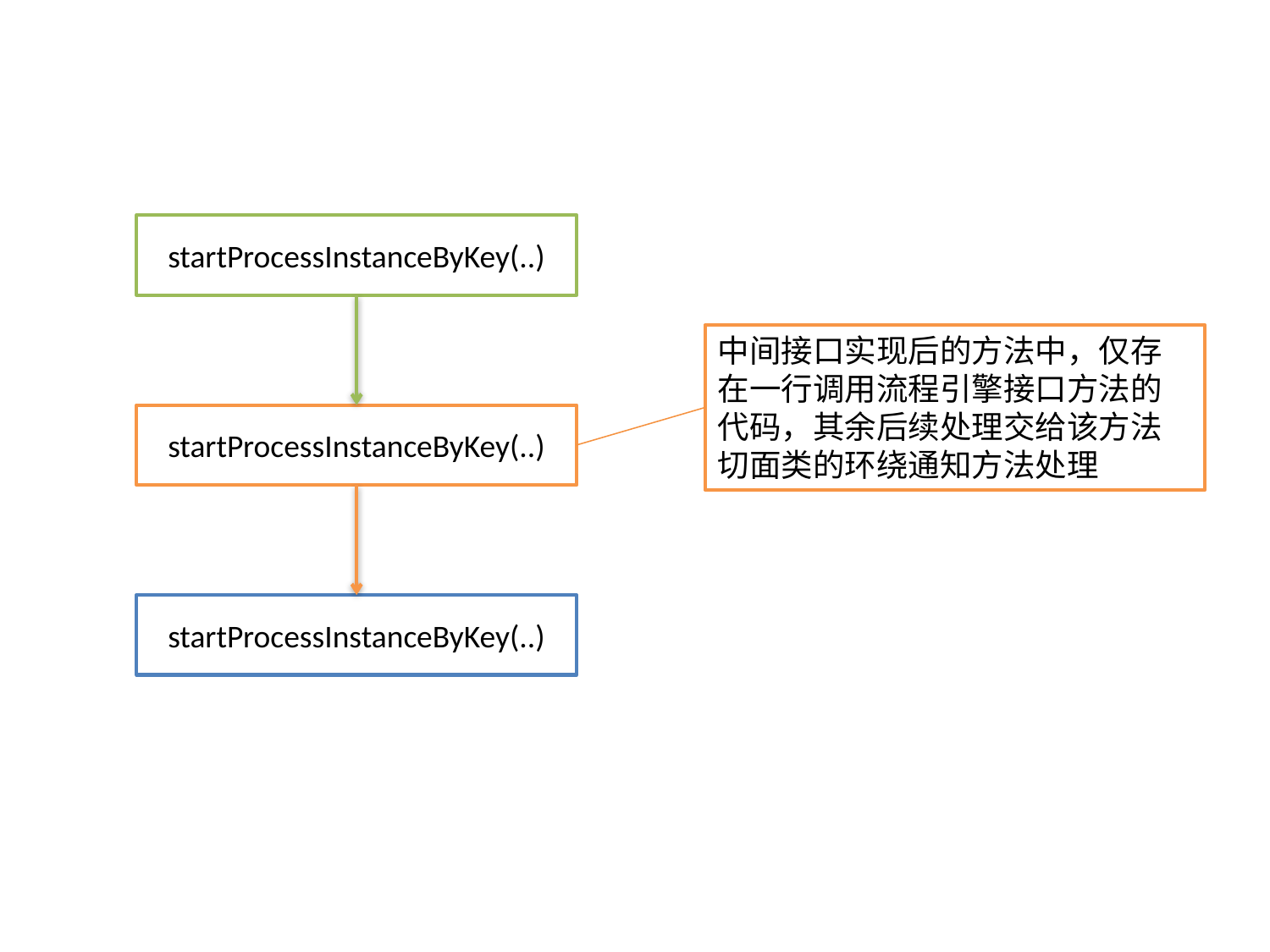

startProcessInstanceByKey(..)
中间接口实现后的方法中，仅存在一行调用流程引擎接口方法的代码，其余后续处理交给该方法切面类的环绕通知方法处理
startProcessInstanceByKey(..)
startProcessInstanceByKey(..)